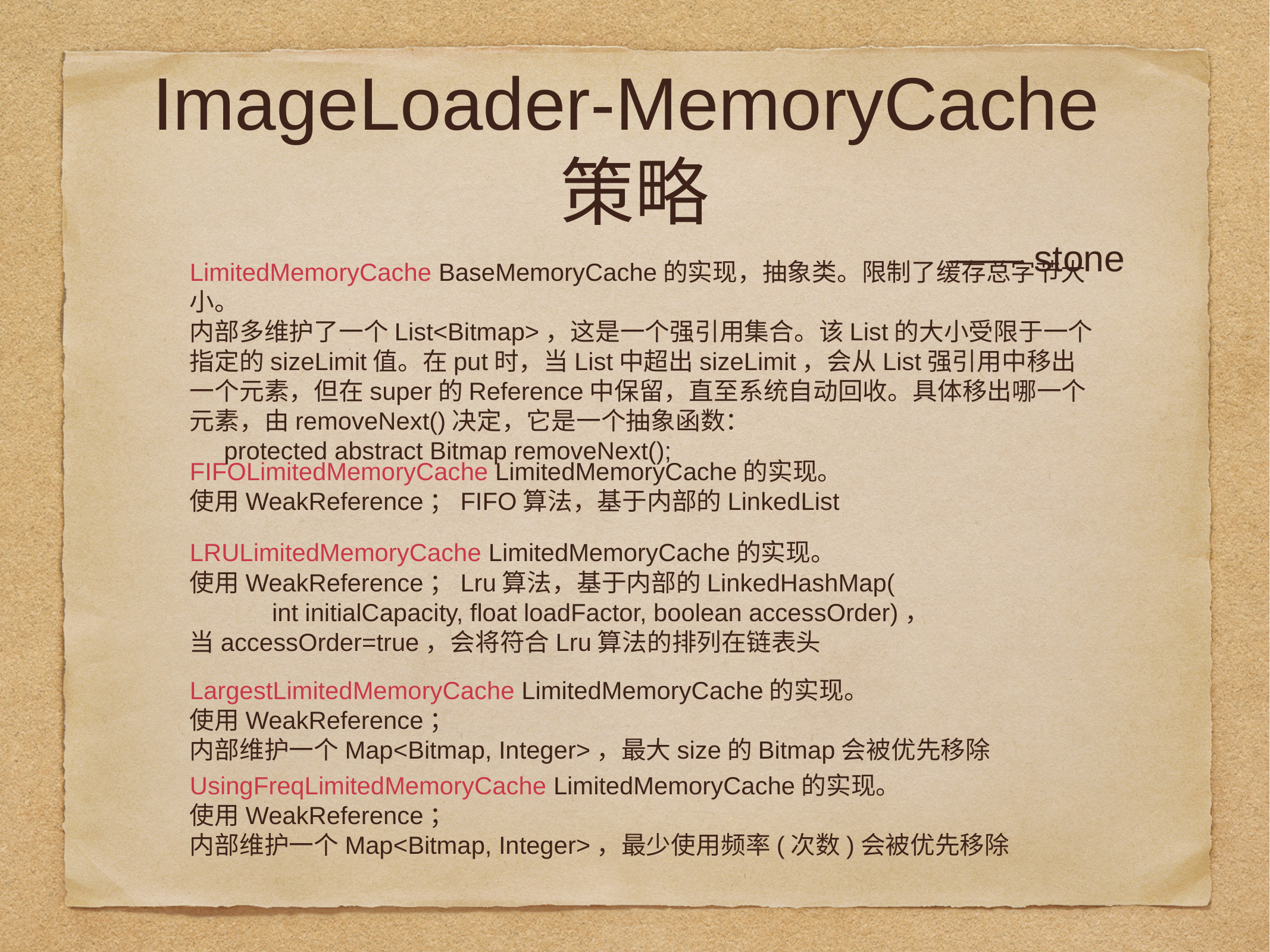

# ImageLoader-MemoryCache策略
                                                             —— stone
LimitedMemoryCache BaseMemoryCache的实现，抽象类。限制了缓存总字节大小。
内部多维护了一个List<Bitmap>，这是一个强引用集合。该List的大小受限于一个指定的sizeLimit值。在put时，当List中超出sizeLimit，会从List强引用中移出一个元素，但在super的Reference中保留，直至系统自动回收。具体移出哪一个元素，由removeNext()决定，它是一个抽象函数：
     protected abstract Bitmap removeNext();
FIFOLimitedMemoryCache LimitedMemoryCache的实现。
使用WeakReference；FIFO算法，基于内部的LinkedList
LRULimitedMemoryCache LimitedMemoryCache的实现。
使用WeakReference；Lru算法，基于内部的LinkedHashMap(
            int initialCapacity, float loadFactor, boolean accessOrder)，
当accessOrder=true，会将符合Lru算法的排列在链表头
LargestLimitedMemoryCache LimitedMemoryCache的实现。
使用WeakReference；
内部维护一个Map<Bitmap, Integer>，最大size的Bitmap会被优先移除
UsingFreqLimitedMemoryCache LimitedMemoryCache的实现。
使用WeakReference；
内部维护一个Map<Bitmap, Integer>，最少使用频率(次数)会被优先移除